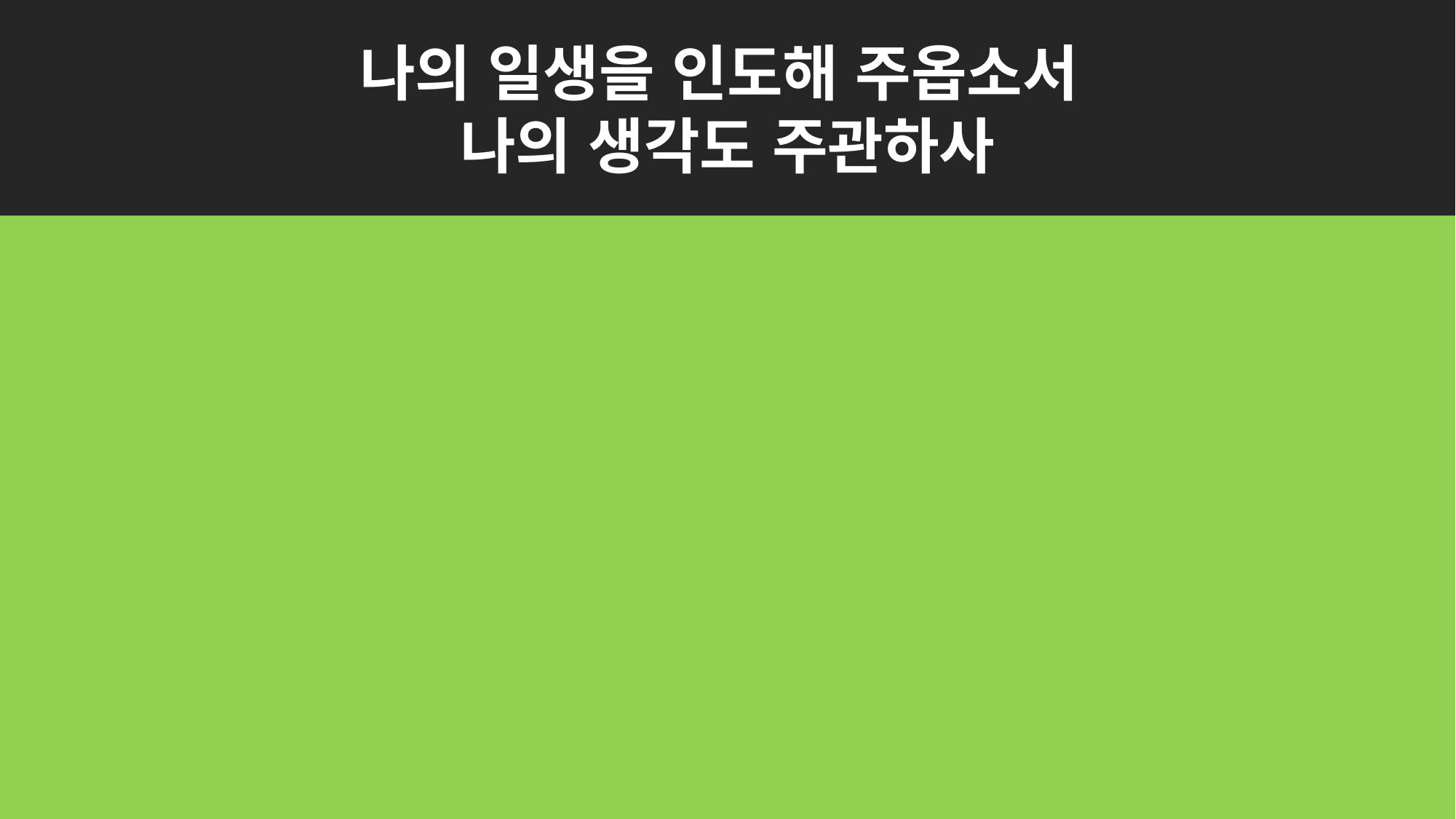

나의 일생을 인도해 주옵소서
나의 생각도 주관하사